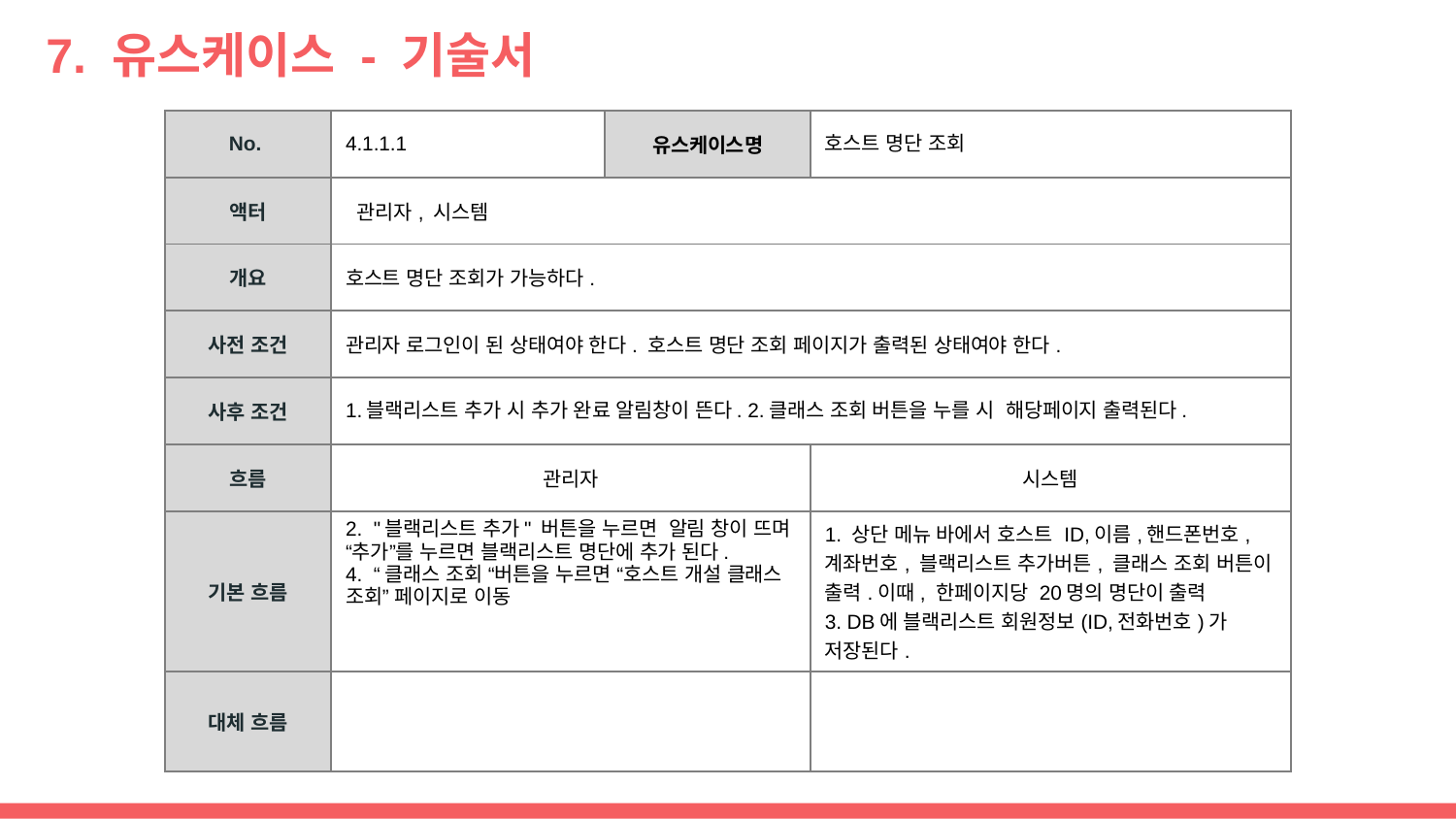

# 7. 유스케이스 - 기술서
| No. | 4.1.1.1 | 유스케이스명 | 호스트 명단 조회 |
| --- | --- | --- | --- |
| 액터 | 관리자, 시스템 |  |  |
| 개요 | 호스트 명단 조회가 가능하다. |  |  |
| 사전 조건 | 관리자 로그인이 된 상태여야 한다. 호스트 명단 조회 페이지가 출력된 상태여야 한다. |  |  |
| 사후 조건 | 1.블랙리스트 추가 시 추가 완료 알림창이 뜬다. 2.클래스 조회 버튼을 누를 시 해당페이지 출력된다. |  |  |
| 흐름 | 관리자 |  | 시스템 |
| 기본 흐름 | 2. "블랙리스트 추가" 버튼을 누르면 알림 창이 뜨며 “추가”를 누르면 블랙리스트 명단에 추가 된다. 4. “클래스 조회 “버튼을 누르면 “호스트 개설 클래스 조회” 페이지로 이동 |  | 1. 상단 메뉴 바에서 호스트 ID,이름,핸드폰번호, 계좌번호, 블랙리스트 추가버튼, 클래스 조회 버튼이 출력.이때, 한페이지당 20명의 명단이 출력 3. DB에 블랙리스트 회원정보(ID,전화번호)가 저장된다. |
| 대체 흐름 |  |  |  |